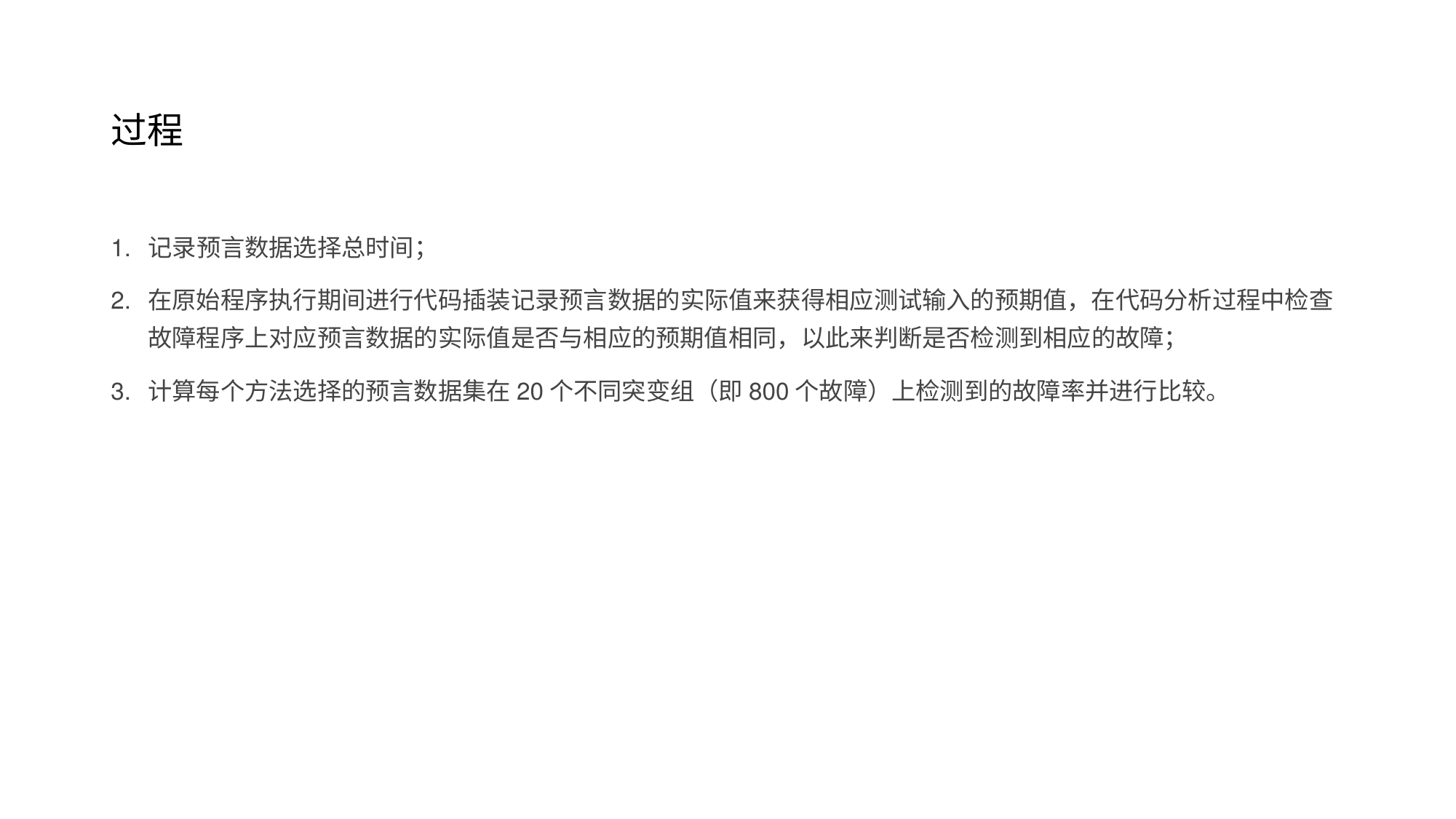

# 过程
记录预言数据选择总时间；
在原始程序执行期间进行代码插装记录预言数据的实际值来获得相应测试输入的预期值，在代码分析过程中检查故障程序上对应预言数据的实际值是否与相应的预期值相同，以此来判断是否检测到相应的故障；
计算每个方法选择的预言数据集在20个不同突变组（即800个故障）上检测到的故障率并进行比较。